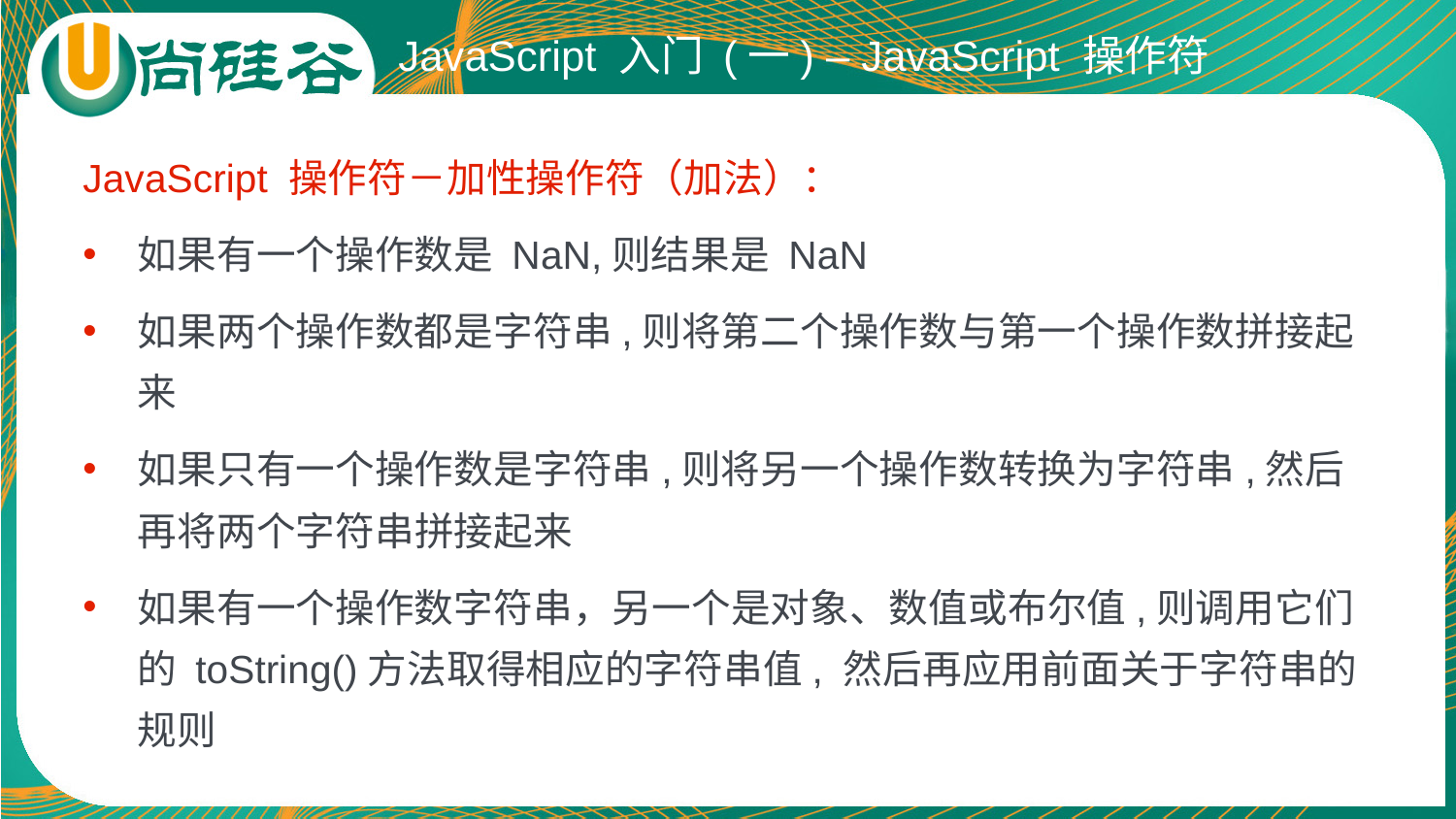

# JavaScript 入门 (一) – JavaScript 操作符
JavaScript 操作符－加性操作符（加法）：
如果有一个操作数是 NaN,则结果是 NaN
如果两个操作数都是字符串,则将第二个操作数与第一个操作数拼接起来
如果只有一个操作数是字符串,则将另一个操作数转换为字符串,然后再将两个字符串拼接起来
如果有一个操作数字符串，另一个是对象、数值或布尔值,则调用它们的 toString()方法取得相应的字符串值, 然后再应用前面关于字符串的规则